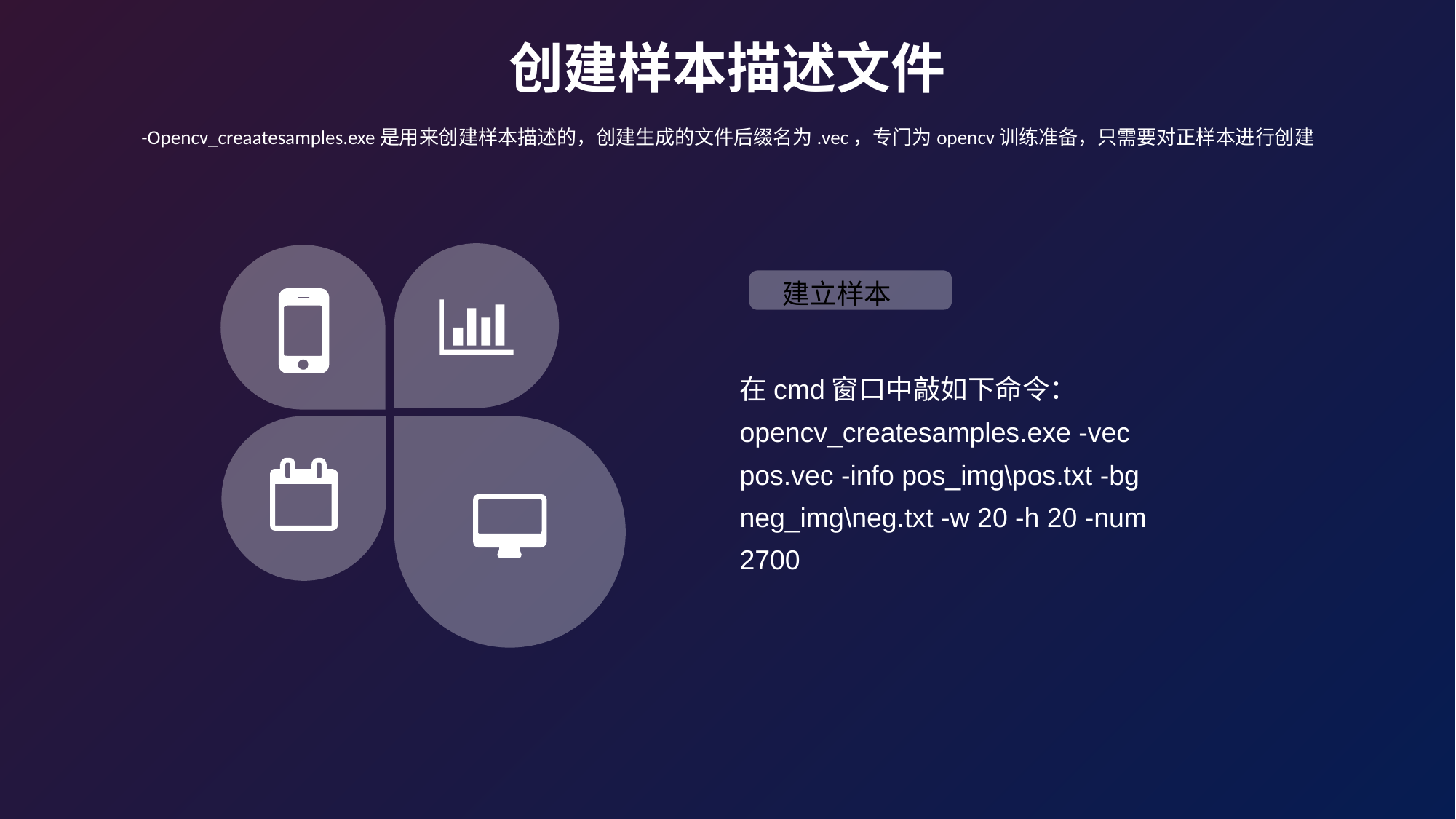

创建样本描述文件
-Opencv_creaatesamples.exe是用来创建样本描述的，创建生成的文件后缀名为.vec，专门为opencv训练准备，只需要对正样本进行创建

建立样本

在cmd窗口中敲如下命令：
opencv_createsamples.exe -vec pos.vec -info pos_img\pos.txt -bg neg_img\neg.txt -w 20 -h 20 -num 2700